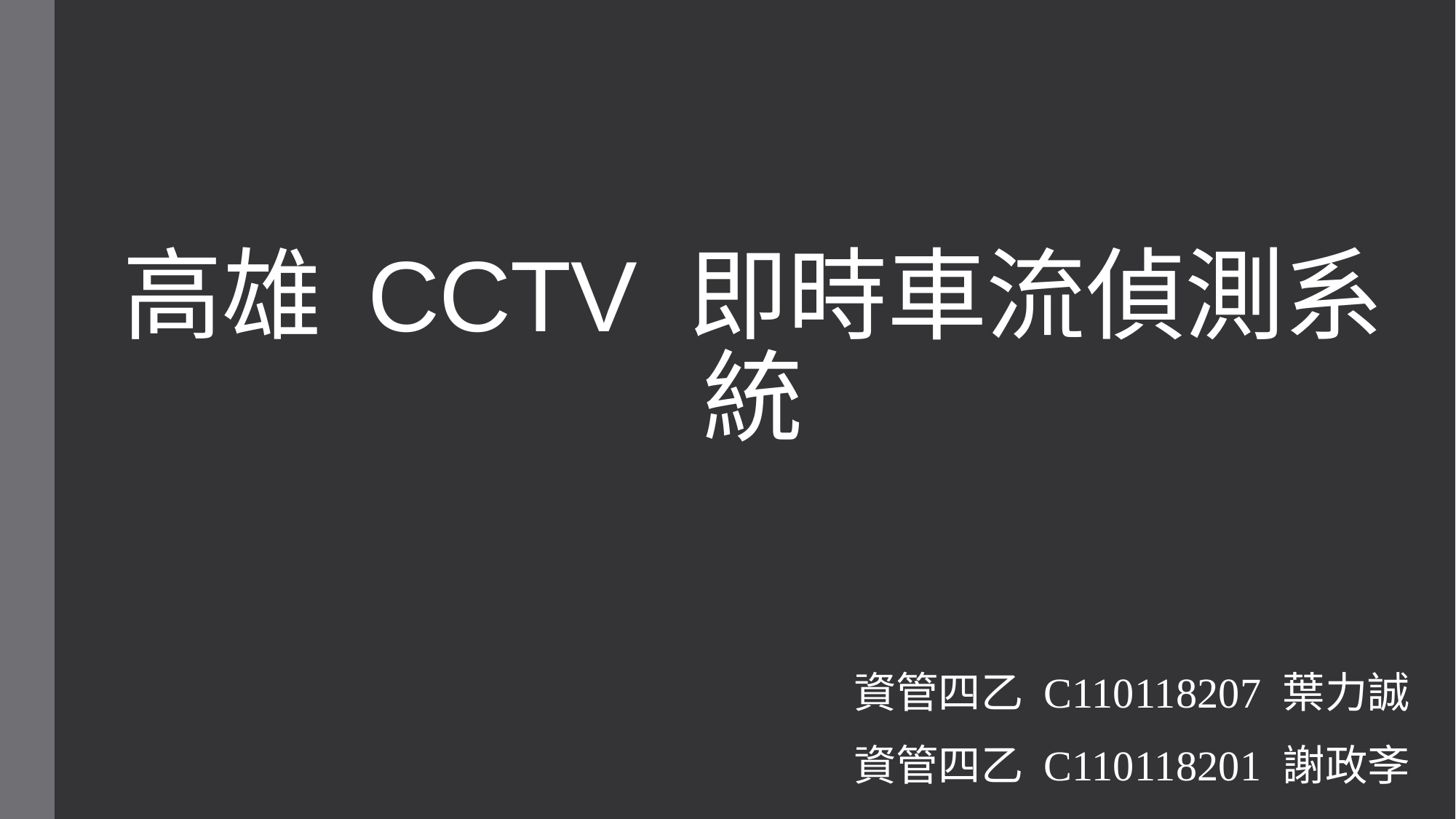

# 高雄 CCTV 即時車流偵測系統
資管四乙 C110118207 葉力誠
資管四乙 C110118201 謝政斈